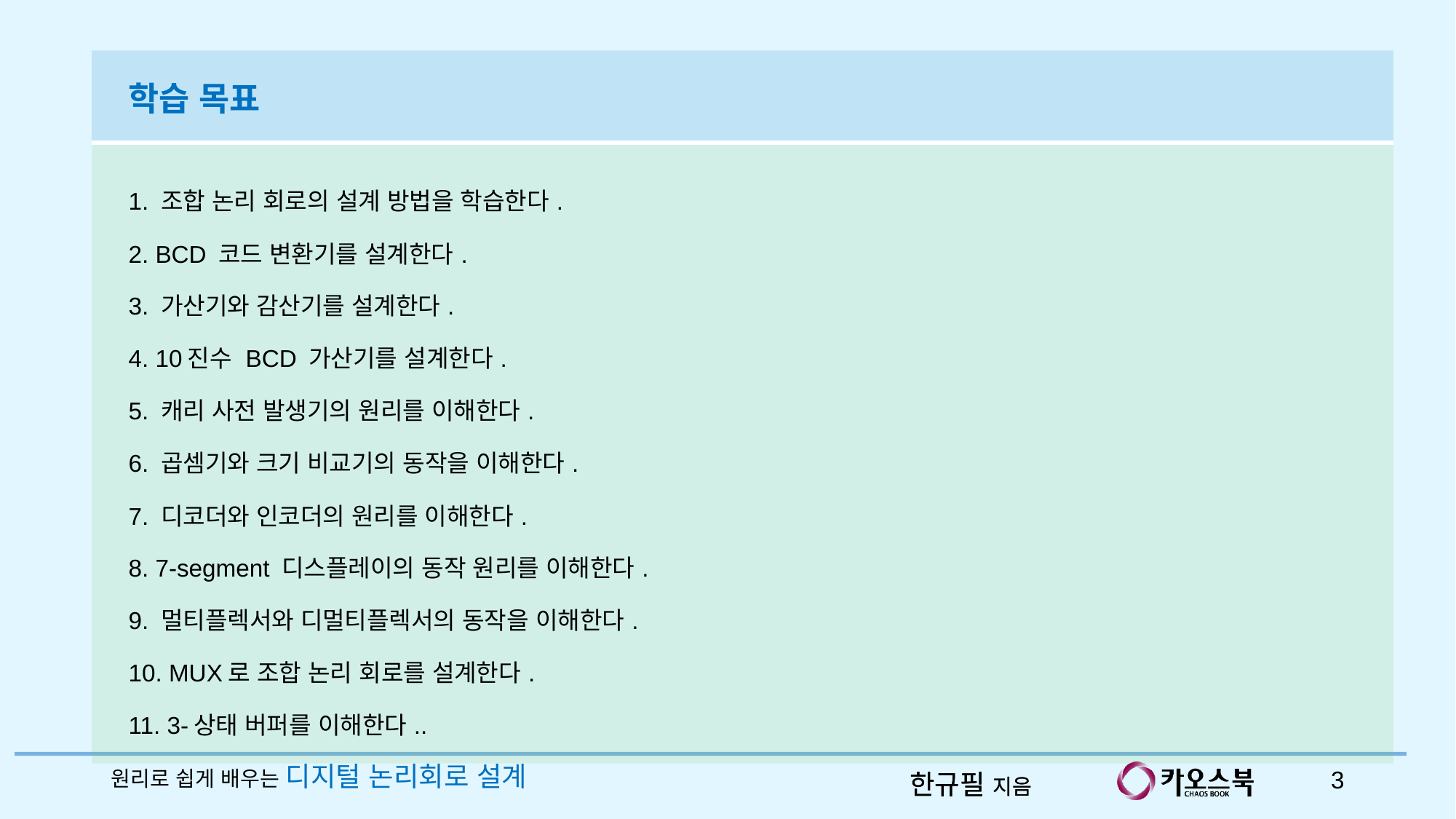

| 학습 목표 |
| --- |
| 1. 조합 논리 회로의 설계 방법을 학습한다. 2. BCD 코드 변환기를 설계한다. 3. 가산기와 감산기를 설계한다. 4. 10진수 BCD 가산기를 설계한다. 5. 캐리 사전 발생기의 원리를 이해한다. 6. 곱셈기와 크기 비교기의 동작을 이해한다. 7. 디코더와 인코더의 원리를 이해한다. 8. 7-segment 디스플레이의 동작 원리를 이해한다. 9. 멀티플렉서와 디멀티플렉서의 동작을 이해한다. 10. MUX로 조합 논리 회로를 설계한다. 11. 3-상태 버퍼를 이해한다.. |
원리로 쉽게 배우는 디지털 논리회로 설계
3